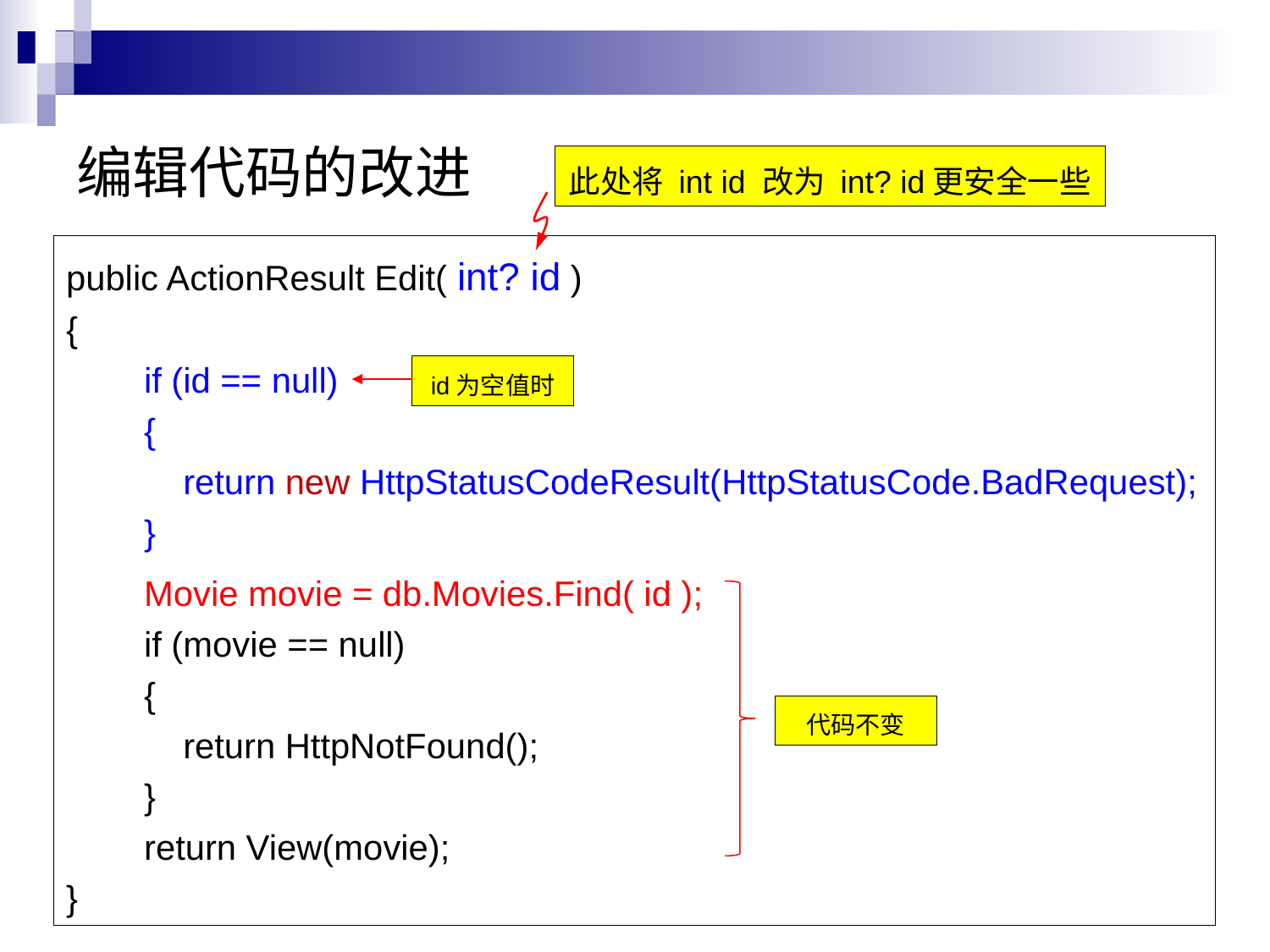

编辑代码的改进
此处将 int id 改为 int? id更安全一些

public ActionResult Edit( int? id )
{
        if (id == null)
        {
            return new HttpStatusCodeResult(HttpStatusCode.BadRequest);
        }
        Movie movie = db.Movies.Find( id );
        if (movie == null)
        {
            return HttpNotFound();
        }
        return View(movie);
}
id为空值时

代码不变